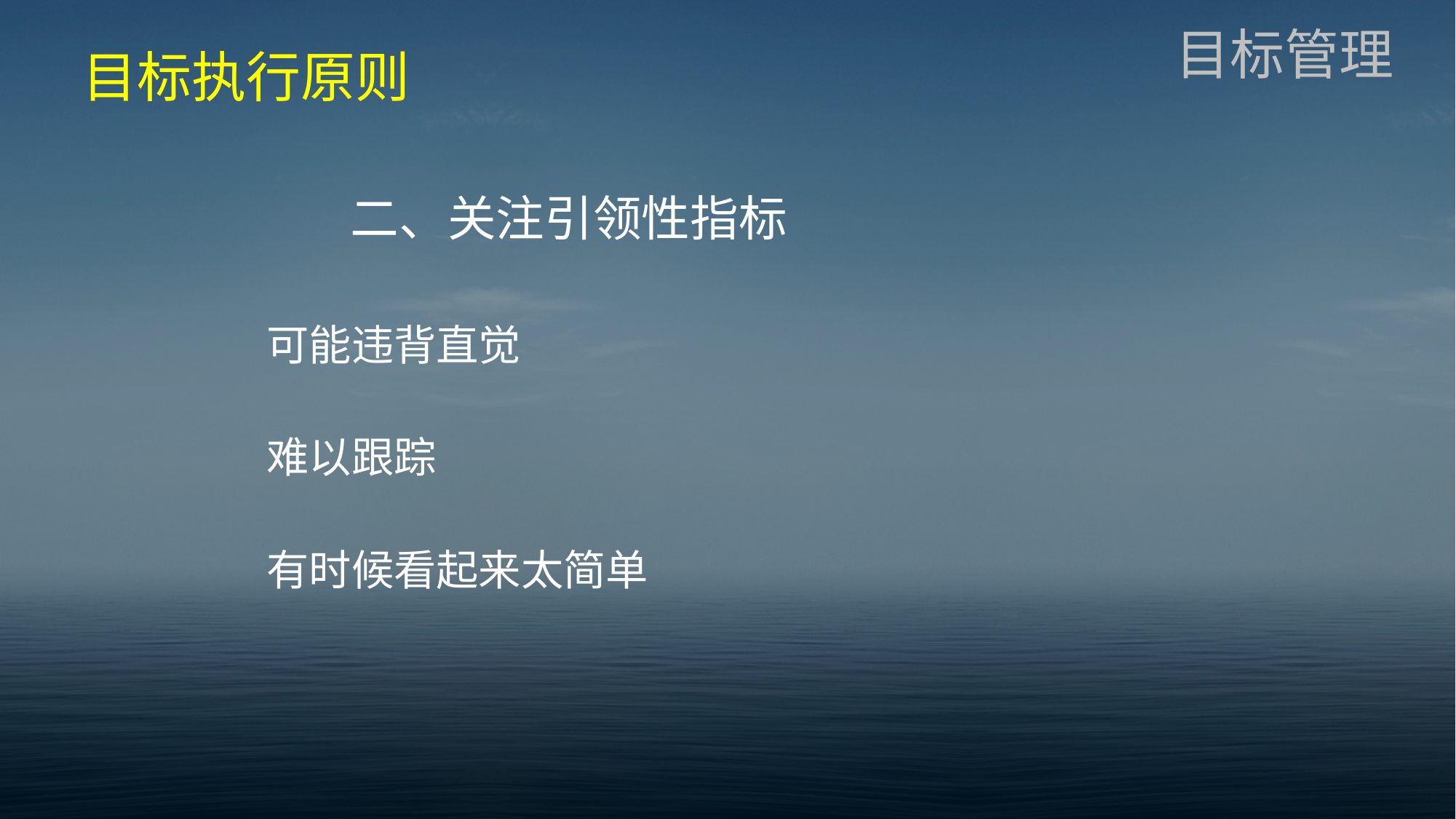

目标管理
目标执行原则
二、关注引领性指标
可能违背直觉
难以跟踪
有时候看起来太简单